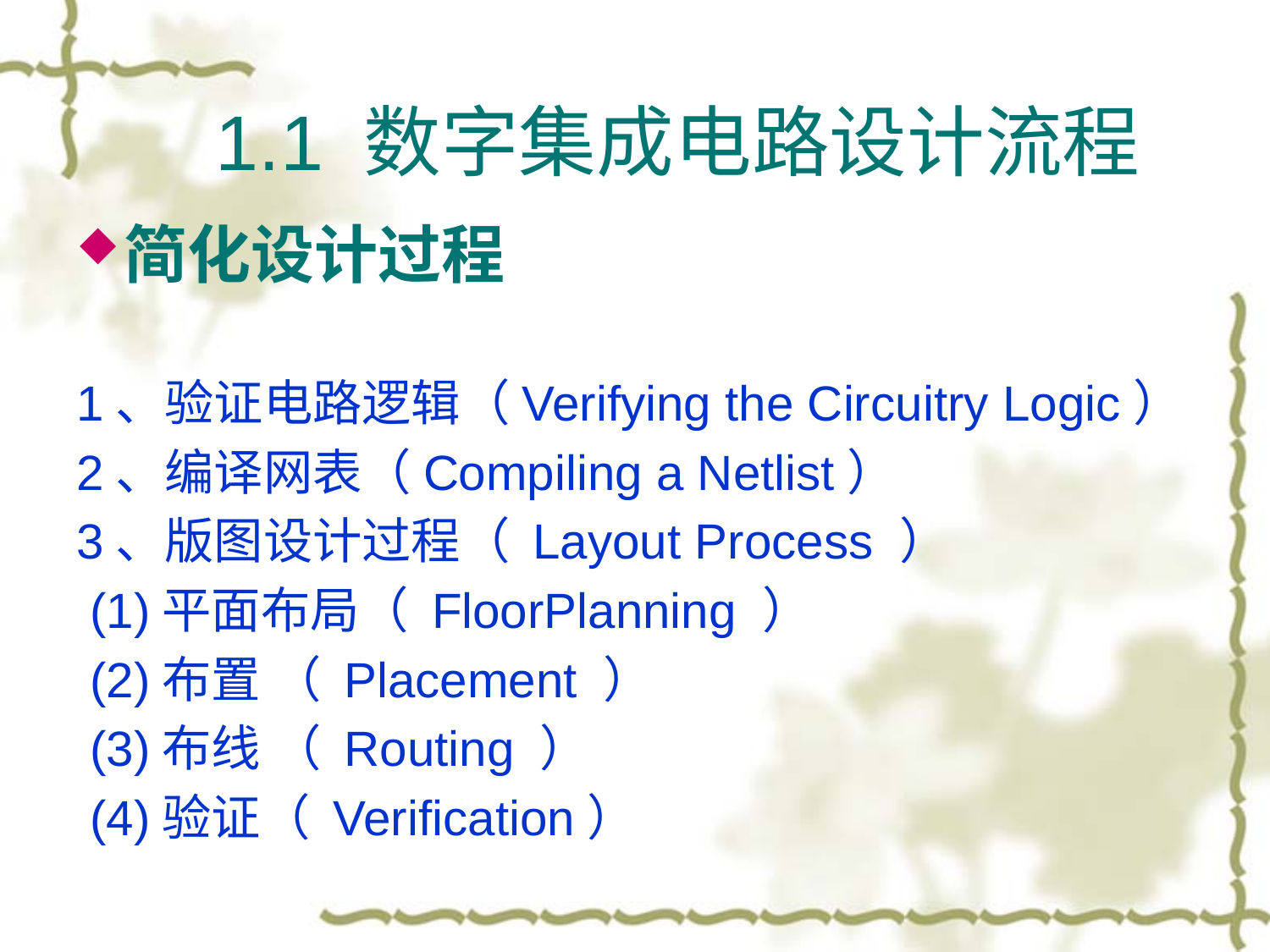

1.1 数字集成电路设计流程
#
简化设计过程

1、验证电路逻辑（Verifying the Circuitry Logic）
2、编译网表（Compiling a Netlist）
3、版图设计过程（ Layout Process ）
 (1)平面布局（ FloorPlanning ）
 (2)布置 （ Placement ）
 (3)布线 （ Routing ）
 (4)验证（ Verification）
5